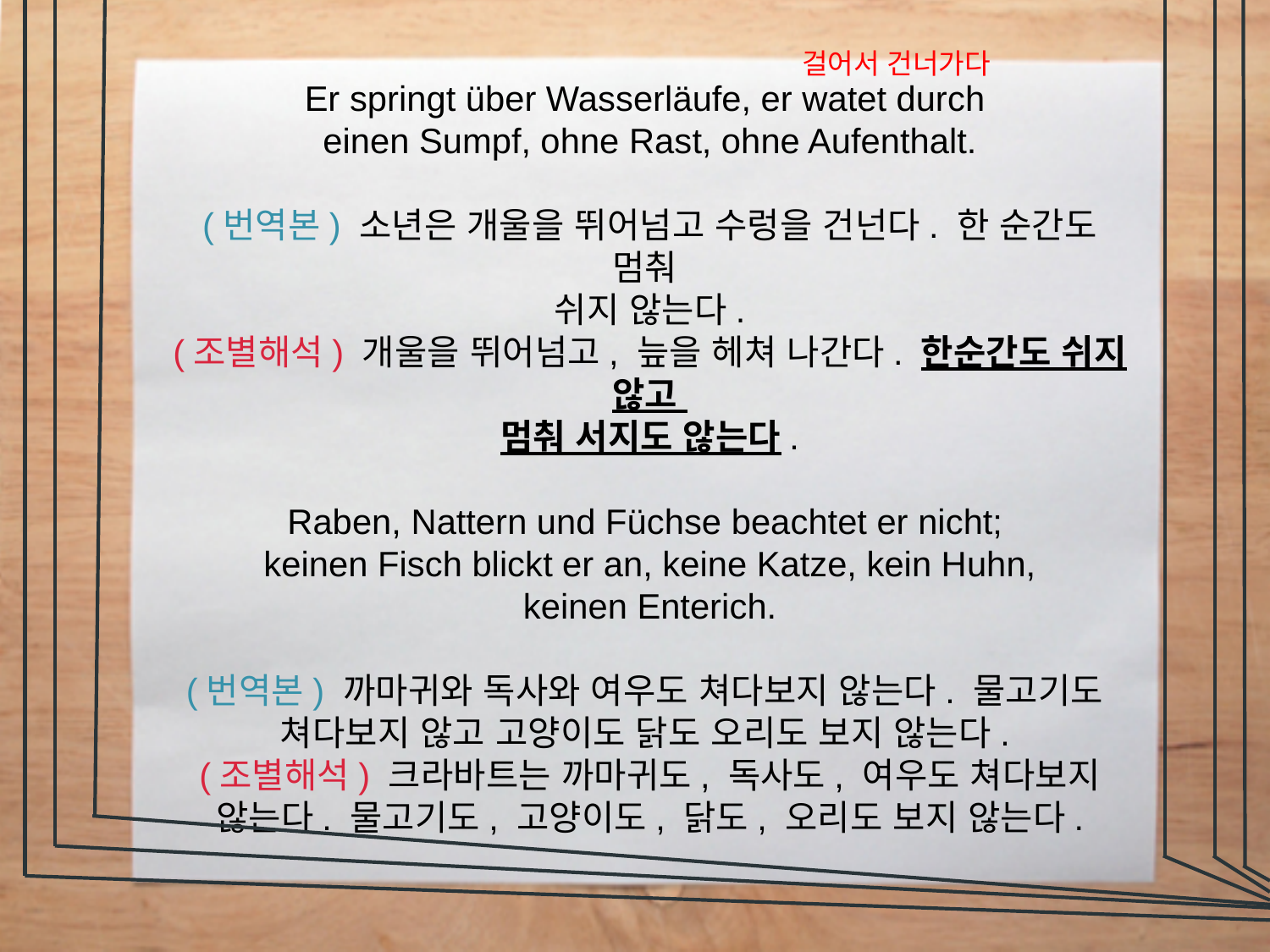

걸어서 건너가다
Er springt über Wasserläufe, er watet durch
einen Sumpf, ohne Rast, ohne Aufenthalt.

(번역본) 소년은 개울을 뛰어넘고 수렁을 건넌다. 한 순간도 멈춰
쉬지 않는다.
(조별해석) 개울을 뛰어넘고, 늪을 헤쳐 나간다. 한순간도 쉬지 않고
멈춰 서지도 않는다.

Raben, Nattern und Füchse beachtet er nicht;
keinen Fisch blickt er an, keine Katze, kein Huhn,
 keinen Enterich.

(번역본) 까마귀와 독사와 여우도 쳐다보지 않는다. 물고기도
쳐다보지 않고 고양이도 닭도 오리도 보지 않는다.
(조별해석) 크라바트는 까마귀도, 독사도, 여우도 쳐다보지 않는다. 물고기도, 고양이도, 닭도, 오리도 보지 않는다.